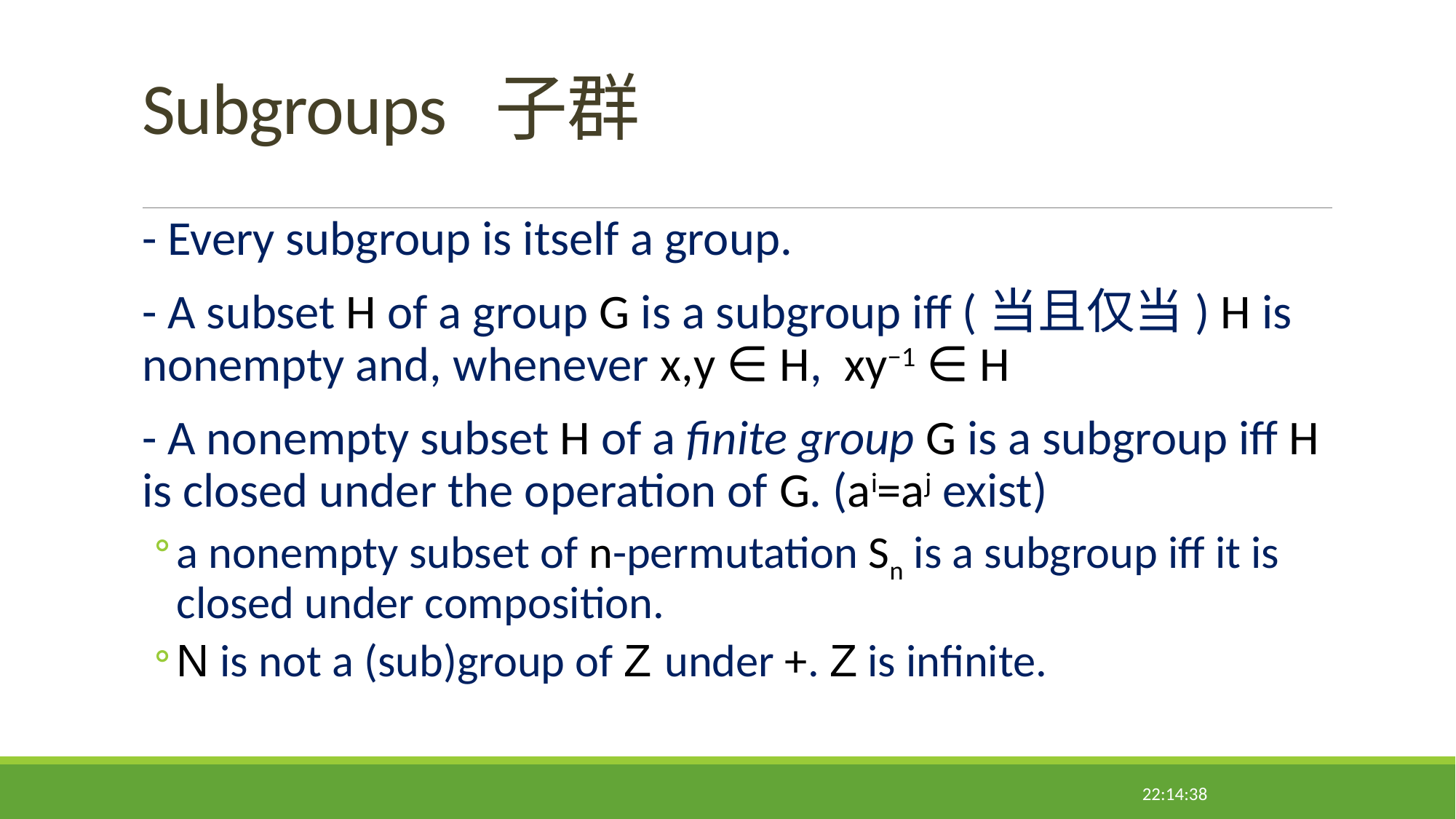

# Subgroups  子群
- Every subgroup is itself a group.
- A subset H of a group G is a subgroup iff (当且仅当) H is nonempty and, whenever x,y ∈ H,  xy−1 ∈ H
- A nonempty subset H of a finite group G is a subgroup iff H is closed under the operation of G. (ai=aj exist)
a nonempty subset of n-permutation Sn is a subgroup iff it is closed under composition.
N is not a (sub)group of Z under +. Z is infinite.

22:14:38